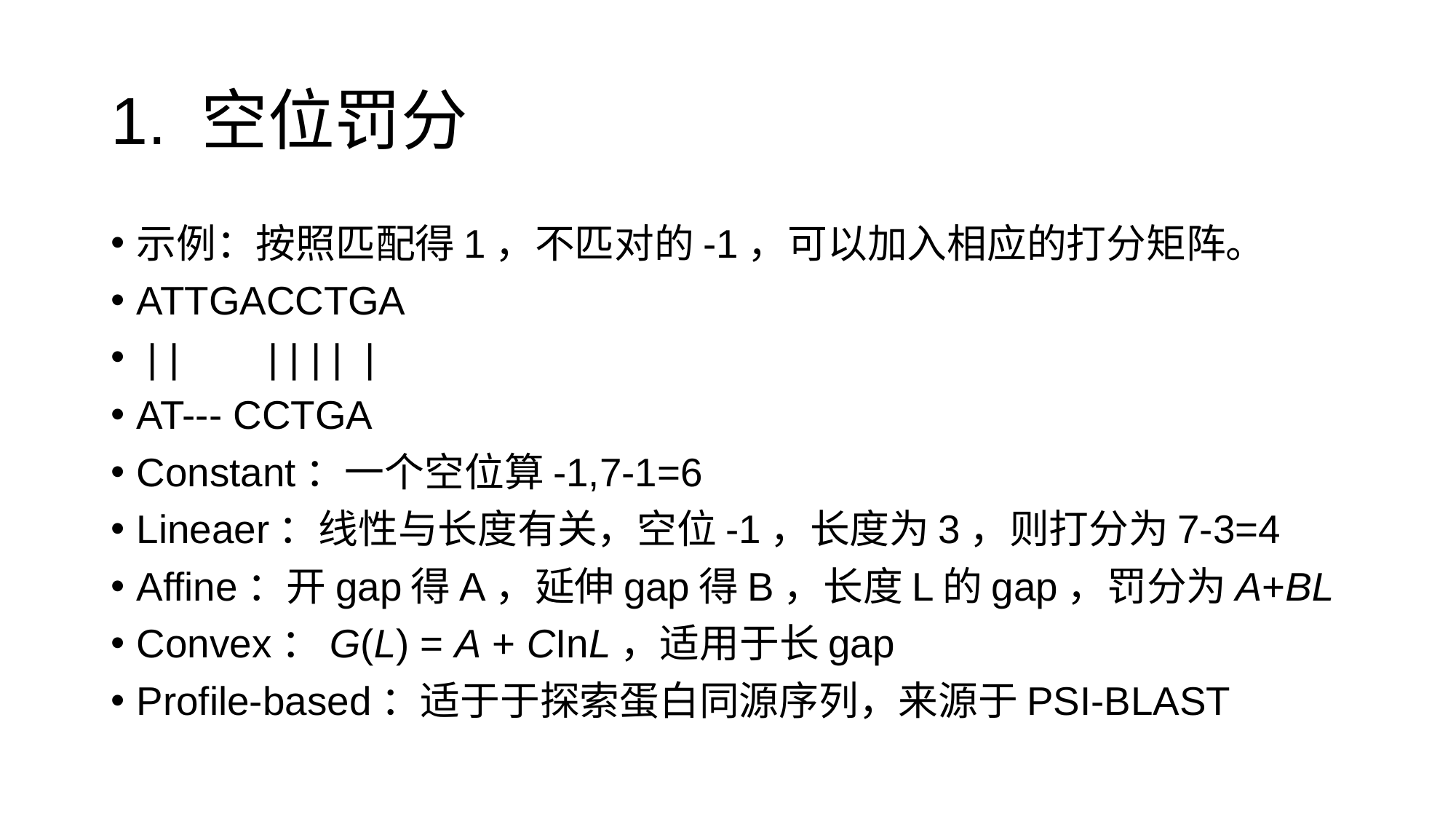

# 1. 空位罚分
示例：按照匹配得1，不匹对的-1，可以加入相应的打分矩阵。
ATTGACCTGA
 | |        | | | |  |
AT--- CCTGA
Constant：一个空位算-1,7-1=6
Lineaer：线性与长度有关，空位-1，长度为3，则打分为7-3=4
Affine：开gap得A，延伸gap得B，长度L的gap，罚分为A+BL
Convex：G(L) = A + CInL，适用于长gap
Profile-based：适于于探索蛋白同源序列，来源于PSI-BLAST